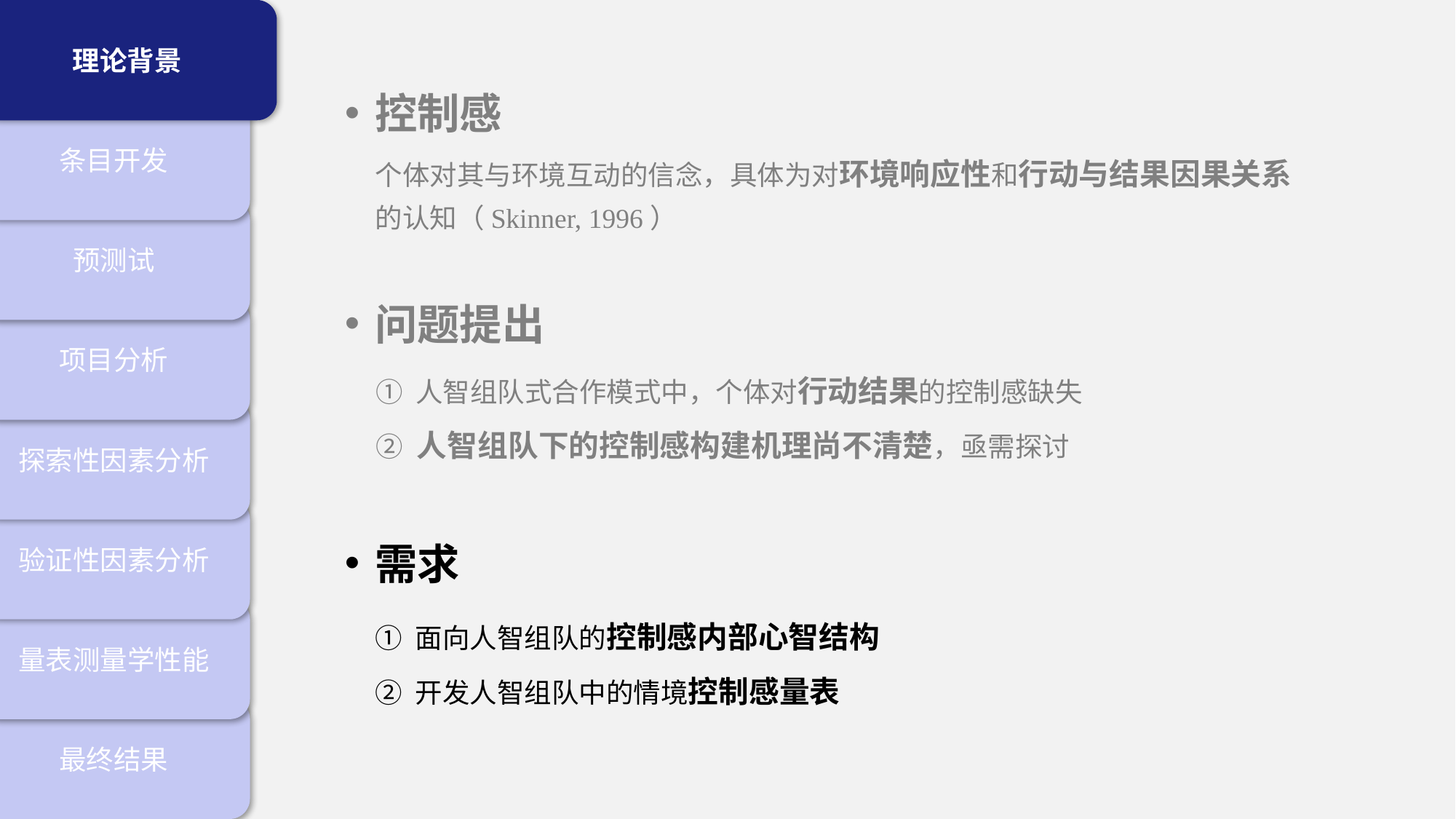

理论背景
控制感
条目开发
个体对其与环境互动的信念，具体为对环境响应性和行动与结果因果关系的认知（Skinner, 1996）
预测试
问题提出
项目分析
① 人智组队式合作模式中，个体对行动结果的控制感缺失
② 人智组队下的控制感构建机理尚不清楚，亟需探讨

探索性因素分析
验证性因素分析
需求
① 面向人智组队的控制感内部心智结构
② 开发人智组队中的情境控制感量表

量表测量学性能
最终结果